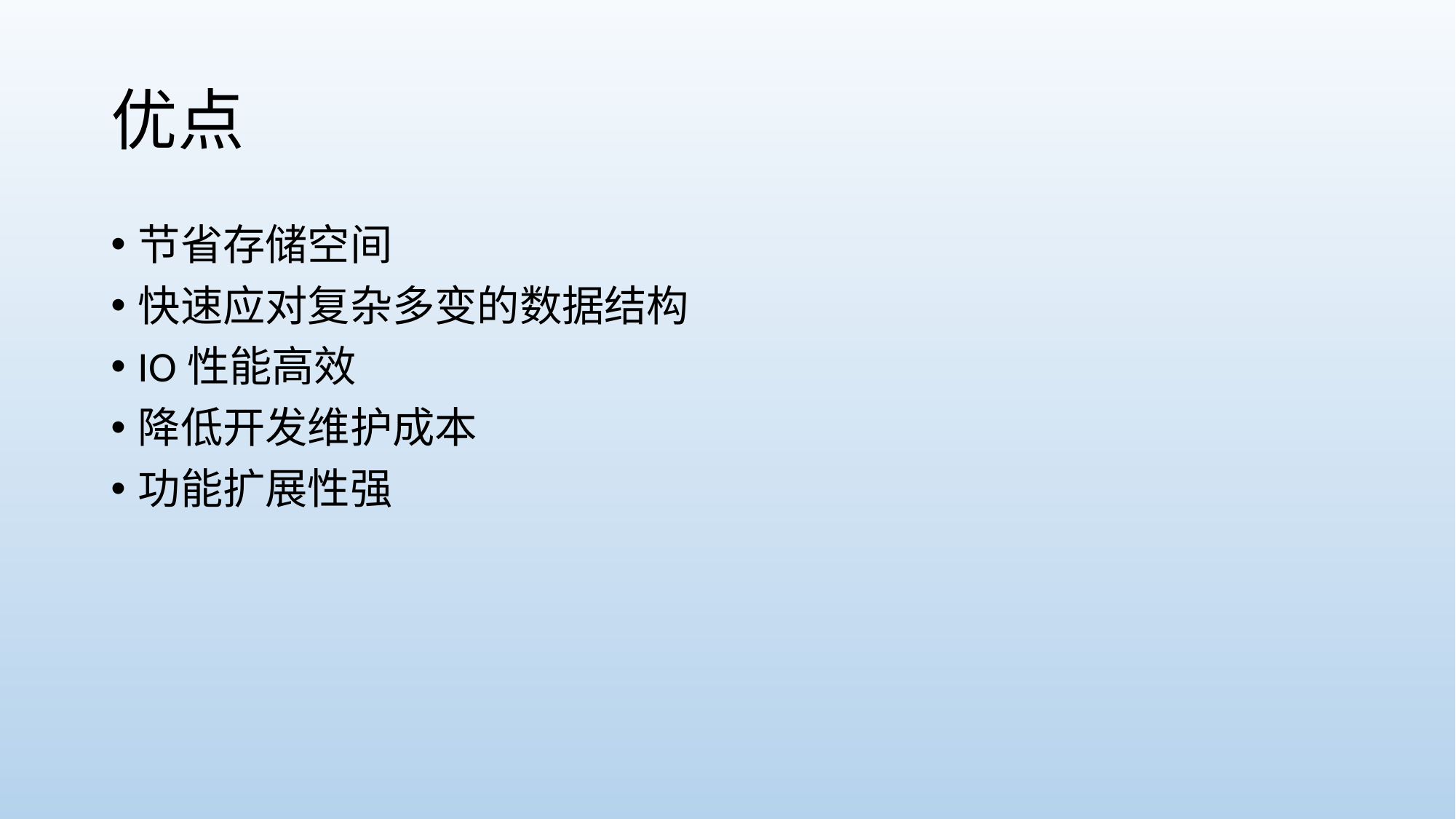

# 优点
节省存储空间
快速应对复杂多变的数据结构
IO性能高效
降低开发维护成本
功能扩展性强